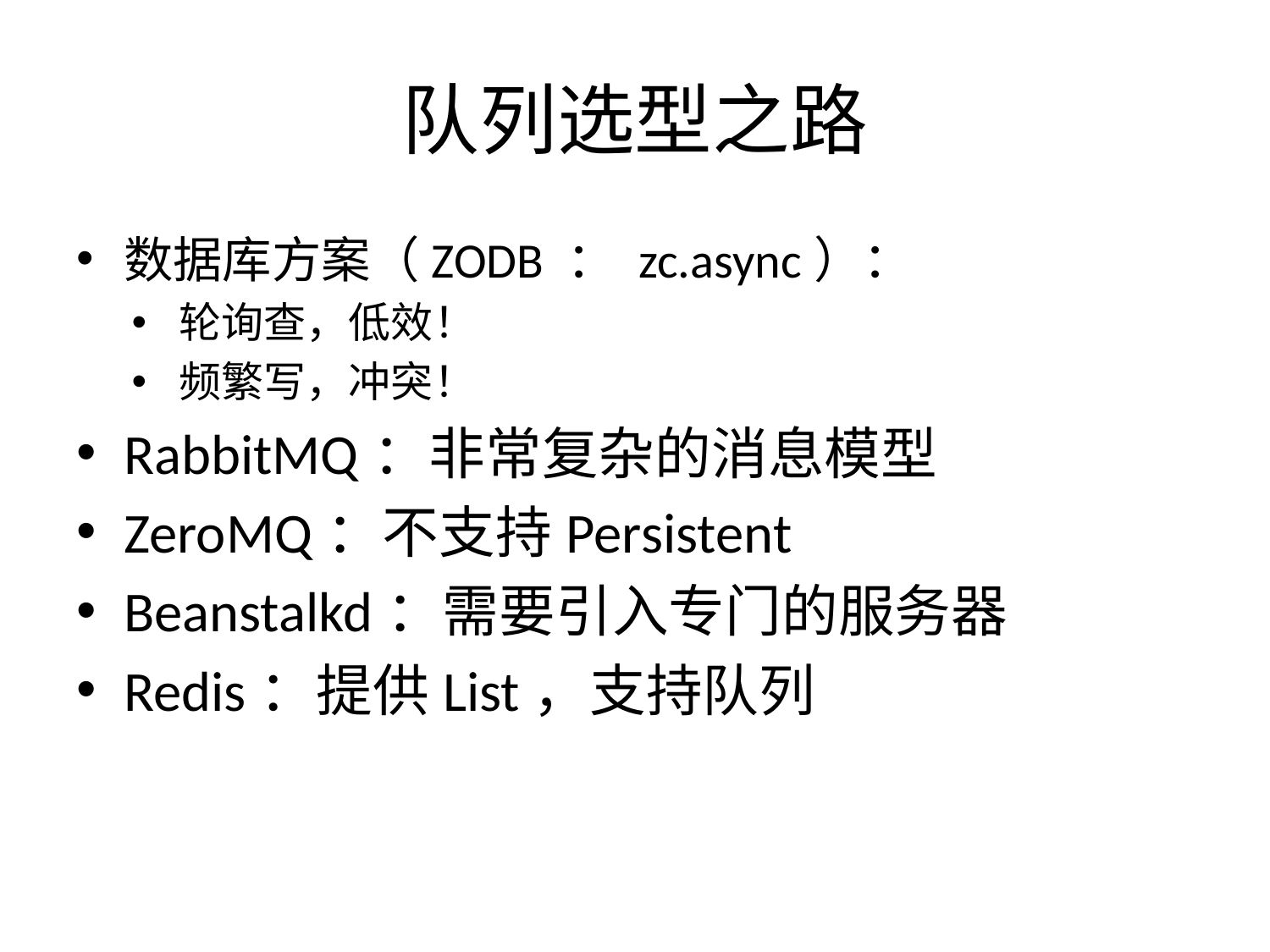

# 队列选型之路
数据库方案（ZODB ： zc.async）：
轮询查，低效！
频繁写，冲突！
RabbitMQ：非常复杂的消息模型
ZeroMQ：不支持Persistent
Beanstalkd：需要引入专门的服务器
Redis：提供List，支持队列